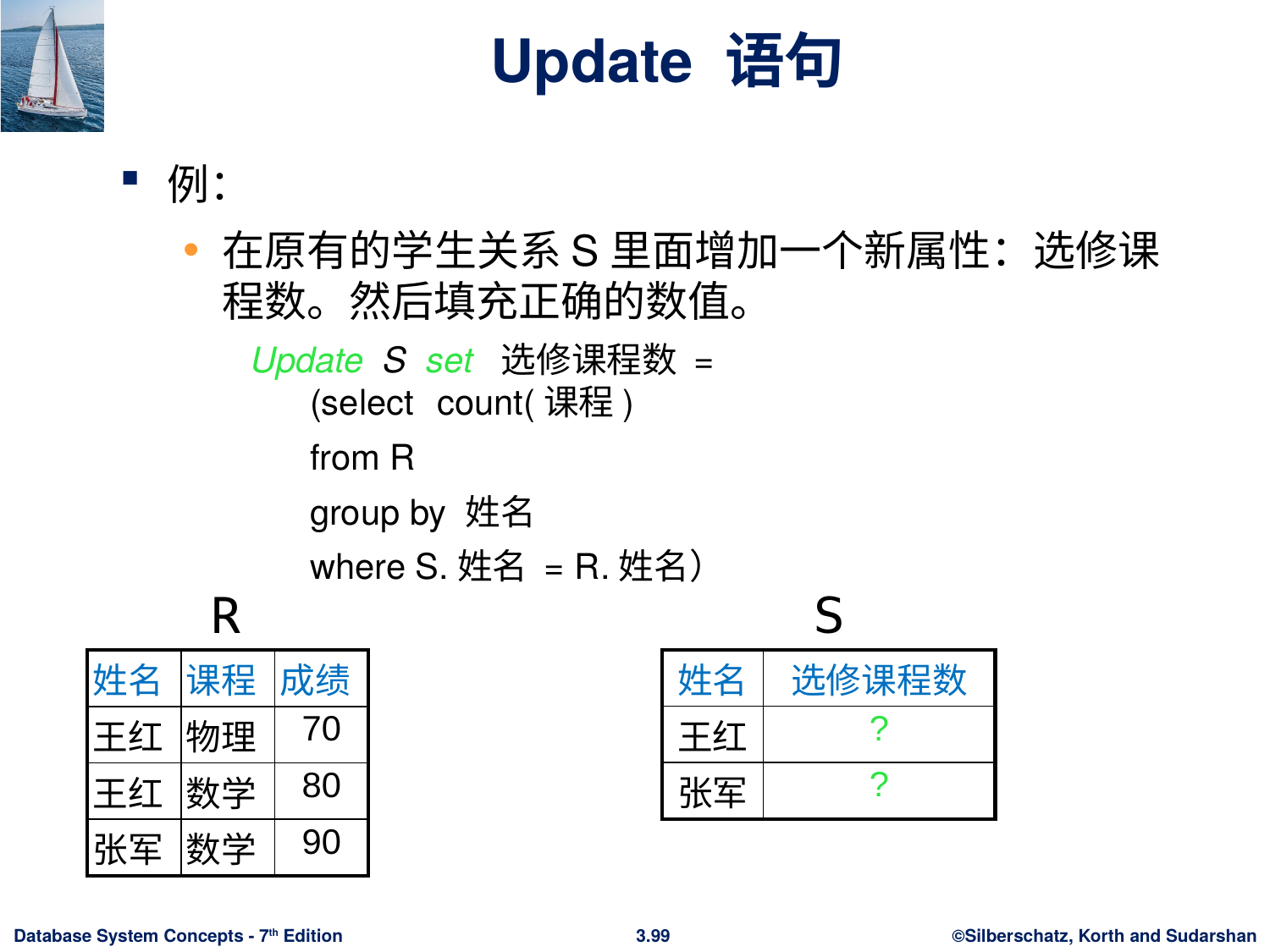

# Update 语句
例：
在原有的学生关系S里面增加一个新属性：选修课程数。然后填充正确的数值。
       Update  S  set  选修课程数 =
      	(select 	count(课程)
	from R
	group by 姓名
	where S.姓名 = R.姓名）
R
S
| 姓名 | 选修课程数 |
| --- | --- |
| 王红 | ? |
| 张军 | ? |
| 姓名 | 课程 | 成绩 |
| --- | --- | --- |
| 王红 | 物理 | 70 |
| 王红 | 数学 | 80 |
| 张军 | 数学 | 90 |